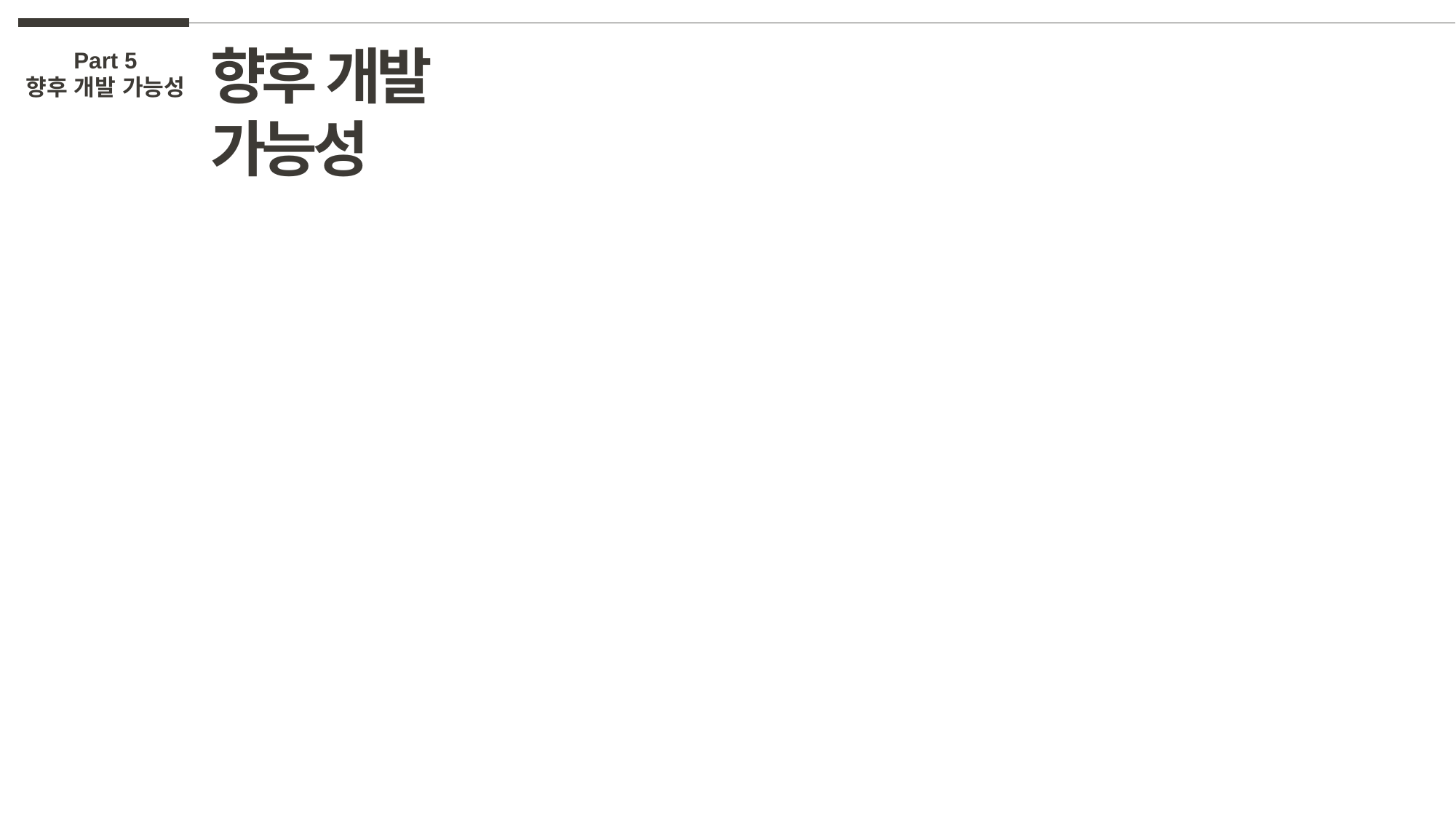

향후 개발 가능성
Part 5
향후 개발 가능성